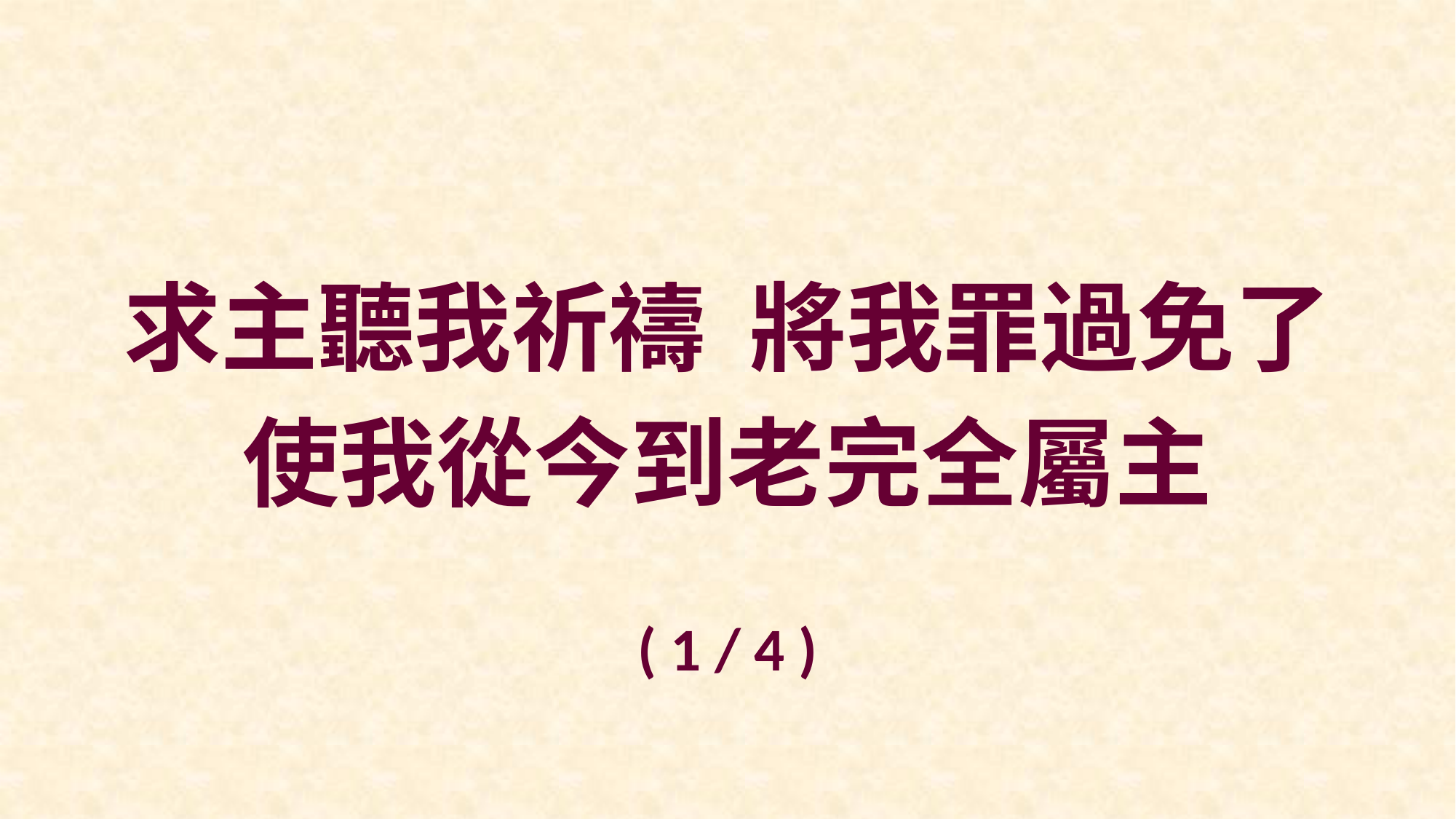

求主聽我祈禱  將我罪過免了
使我從今到老完全屬主
( 1 / 4 )